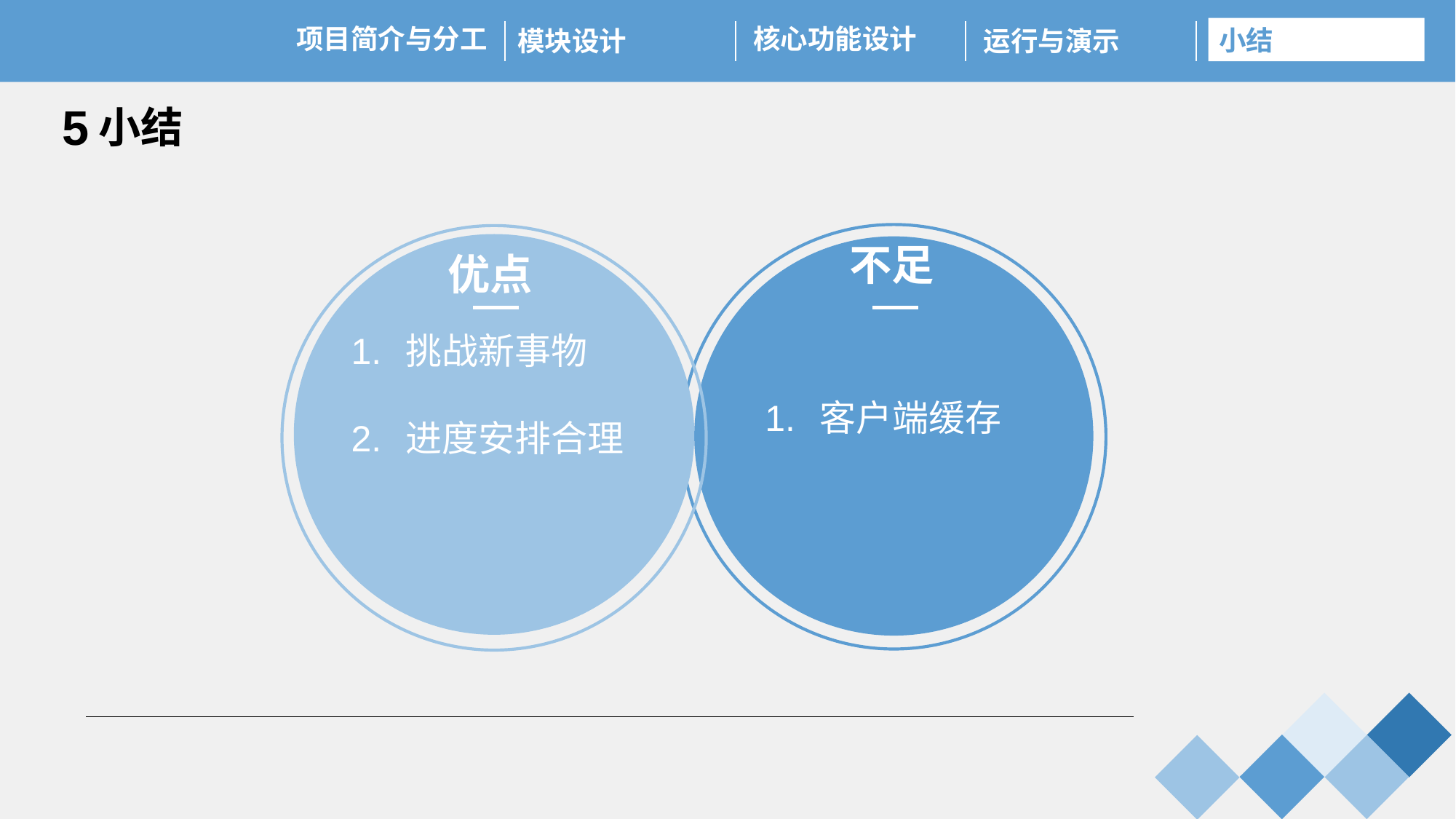

项目简介与分工
核心功能设计
小结
选题背景
模块设计
文献综述
理论框架与分析
数据分析与实证
运行与演示
结论与建议
小结
5
小结

不足
优点
挑战新事物

进度安排合理
客户端缓存